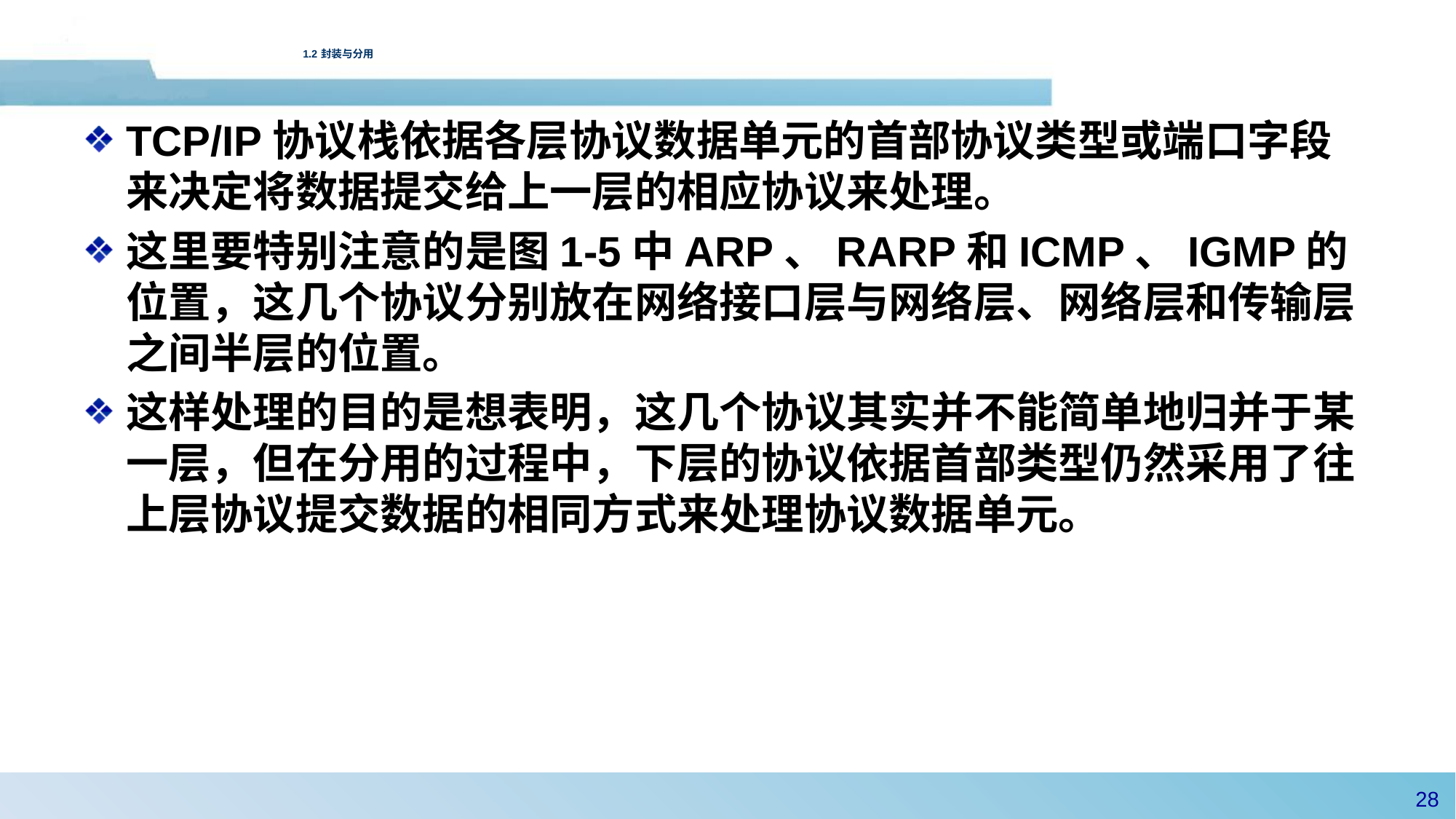

# 1.2 封装与分用
TCP/IP协议栈依据各层协议数据单元的首部协议类型或端口字段来决定将数据提交给上一层的相应协议来处理。
这里要特别注意的是图1-5中ARP、RARP和ICMP、IGMP的位置，这几个协议分别放在网络接口层与网络层、网络层和传输层之间半层的位置。
这样处理的目的是想表明，这几个协议其实并不能简单地归并于某一层，但在分用的过程中，下层的协议依据首部类型仍然采用了往上层协议提交数据的相同方式来处理协议数据单元。
28